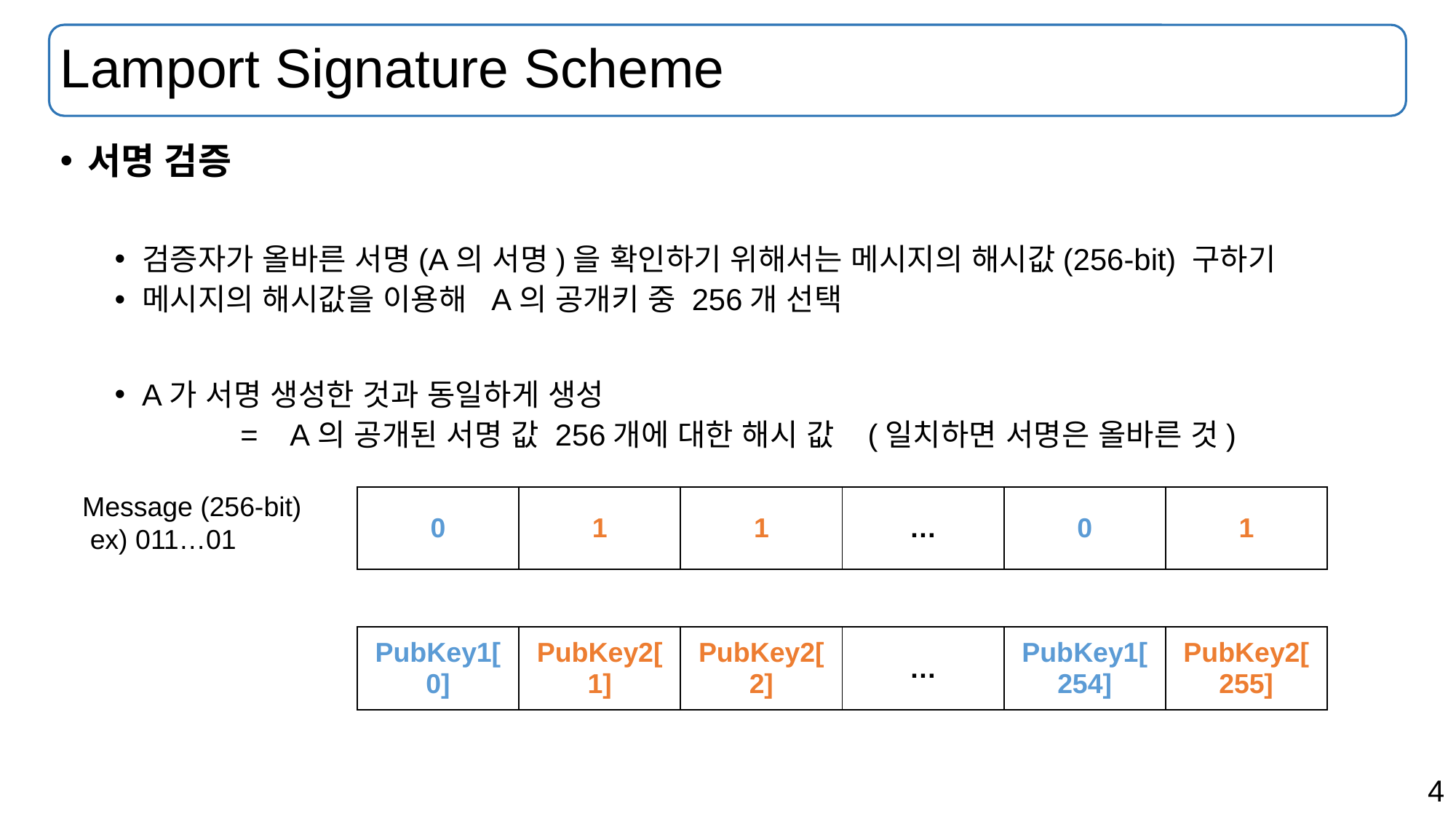

# Lamport Signature Scheme
서명 검증

검증자가 올바른 서명(A의 서명)을 확인하기 위해서는 메시지의 해시값(256-bit) 구하기
메시지의 해시값을 이용해  A의 공개키 중 256개 선택

A가 서명 생성한 것과 동일하게 생성
 	  =    A의 공개된 서명 값 256개에 대한 해시 값   (일치하면 서명은 올바른 것)

Message (256-bit)
 ex) 011…01
| 0 | 1 | 1 | … | 0 | 1 |
| --- | --- | --- | --- | --- | --- |
| PubKey1[0] | PubKey2[1] | PubKey2[2] | … | PubKey1[254] | PubKey2[255] |
| --- | --- | --- | --- | --- | --- |